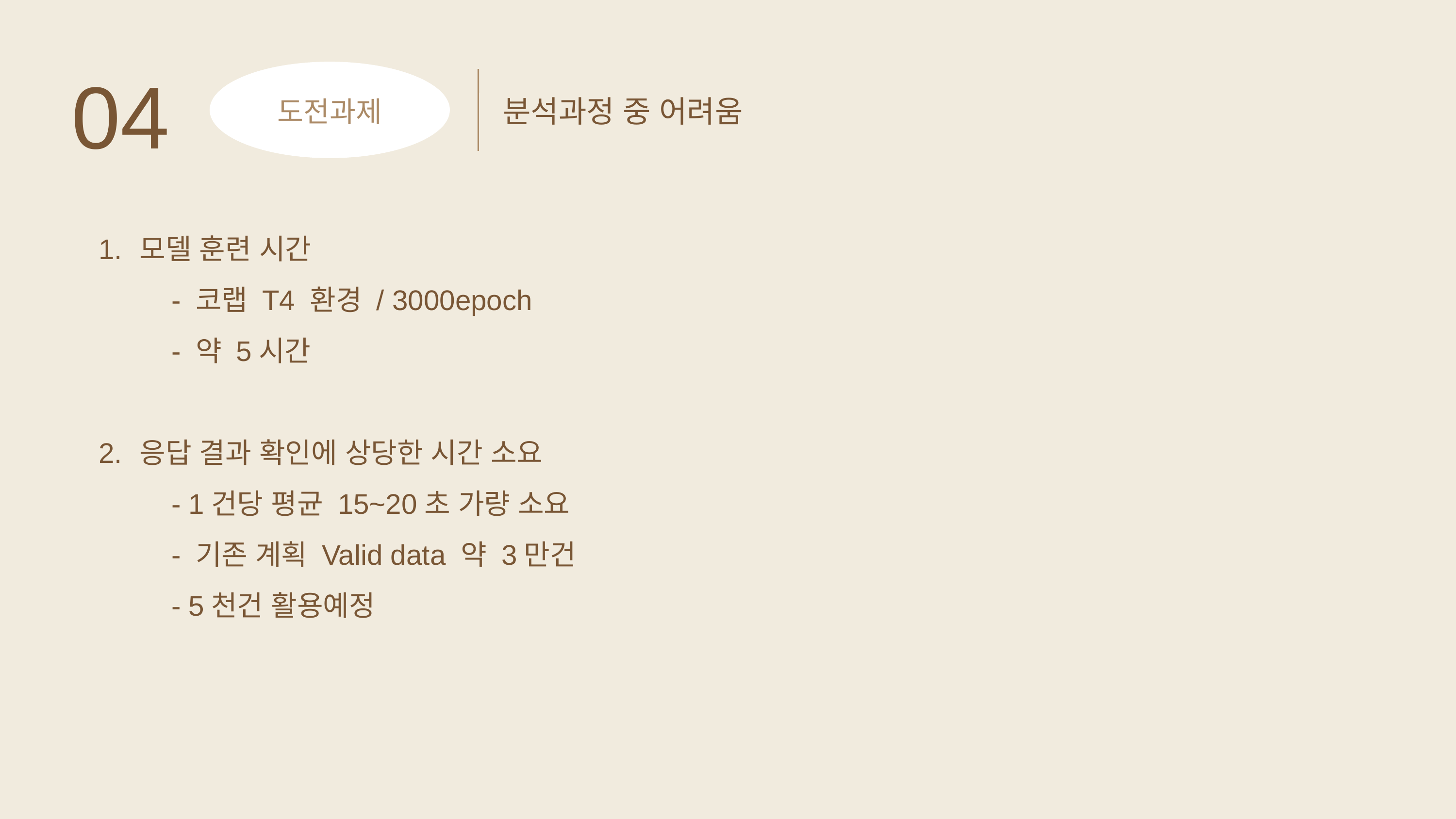

04

분석과정 중 어려움
도전과제
모델 훈련 시간
	- 코랩 T4 환경 / 3000epoch
	- 약 5시간

응답 결과 확인에 상당한 시간 소요
	- 1건당 평균 15~20초 가량 소요
	- 기존 계획 Valid data 약 3만건
	- 5천건 활용예정